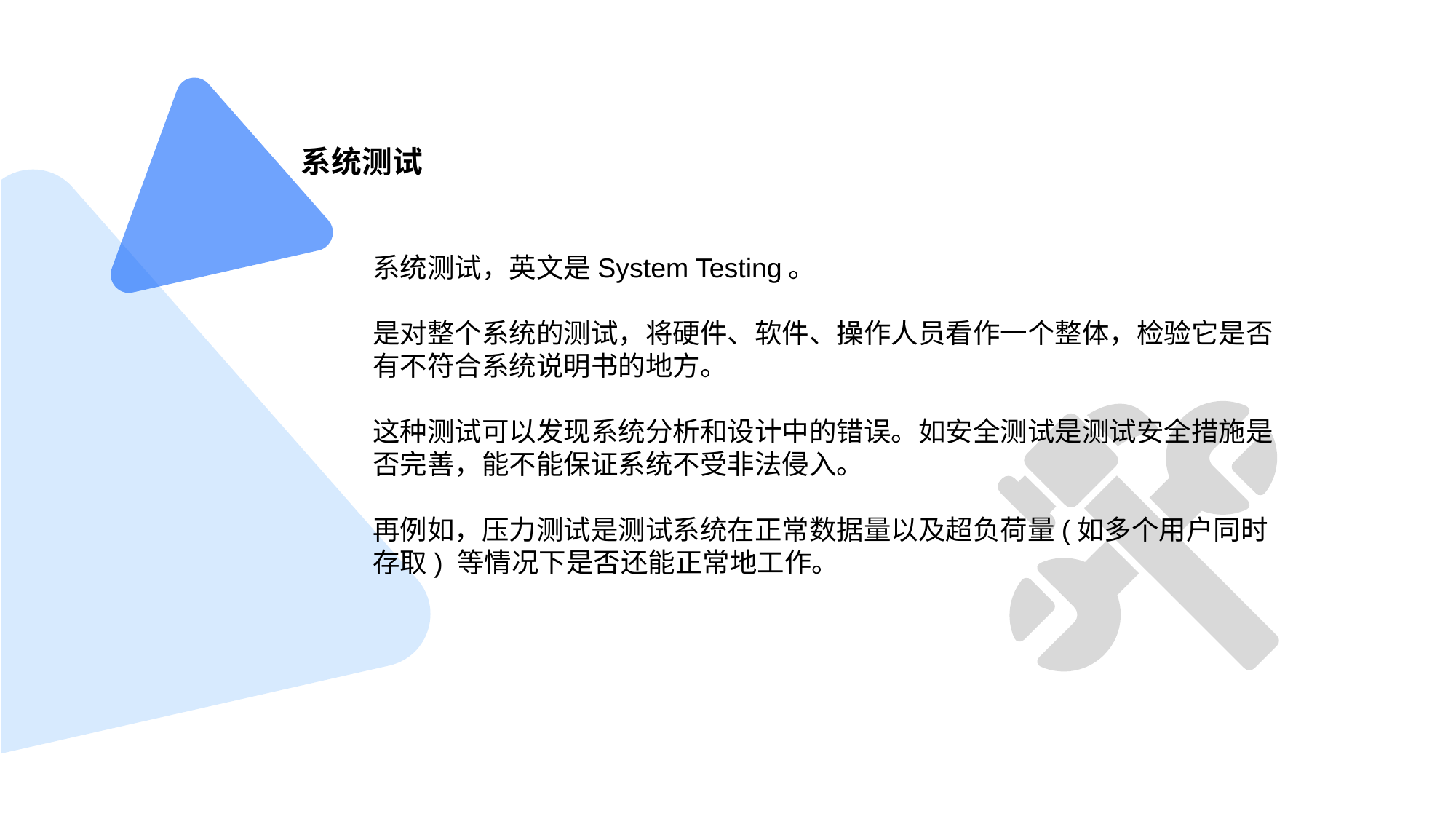

系统测试

系统测试，英文是System Testing。

是对整个系统的测试，将硬件、软件、操作人员看作一个整体，检验它是否有不符合系统说明书的地方。

这种测试可以发现系统分析和设计中的错误。如安全测试是测试安全措施是否完善，能不能保证系统不受非法侵入。

再例如，压力测试是测试系统在正常数据量以及超负荷量(如多个用户同时存取) 等情况下是否还能正常地工作。